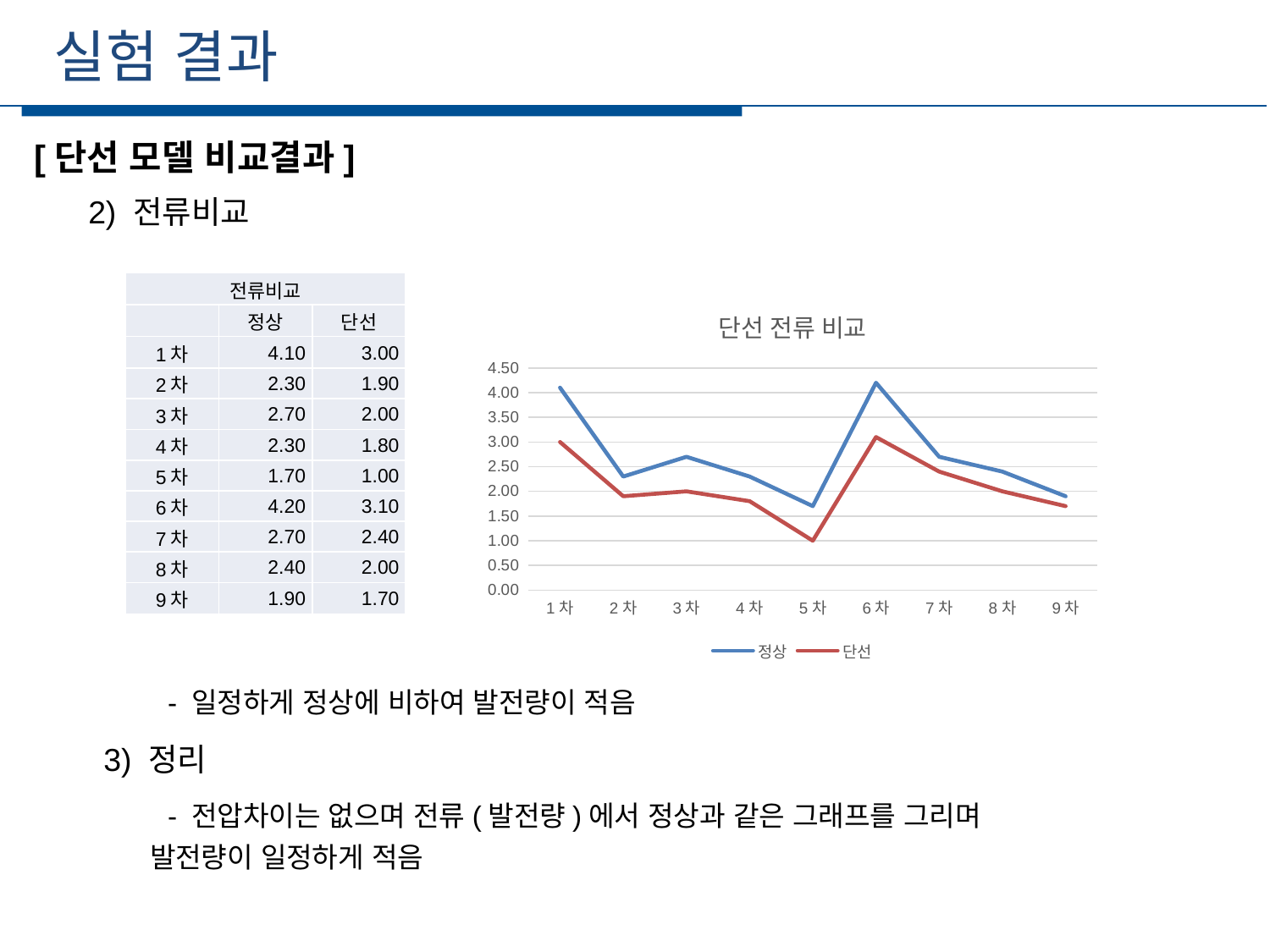

실험 결과
세부일정

[단선 모델 비교결과]
2) 전류비교
| 전류비교 |  |  |
| --- | --- | --- |
|  | 정상 | 단선 |
| 1차 | 4.10 | 3.00 |
| 2차 | 2.30 | 1.90 |
| 3차 | 2.70 | 2.00 |
| 4차 | 2.30 | 1.80 |
| 5차 | 1.70 | 1.00 |
| 6차 | 4.20 | 3.10 |
| 7차 | 2.70 | 2.40 |
| 8차 | 2.40 | 2.00 |
| 9차 | 1.90 | 1.70 |

### Chart: 단선 전류 비교

| Category | 정상 | 단선 |
|---|---|---|
| 1차 | 4.1 | 3.0 |
| 2차 | 2.3 | 1.9 |
| 3차 | 2.7 | 2.0 |
| 4차 | 2.3 | 1.8 |
| 5차 | 1.7 | 1.0 |
| 6차 | 4.2 | 3.1 |
| 7차 | 2.7 | 2.4 |
| 8차 | 2.4 | 2.0 |
| 9차 | 1.9 | 1.7 |
  - 일정하게 정상에 비하여 발전량이 적음
3) 정리
  - 전압차이는 없으며 전류(발전량)에서 정상과 같은 그래프를 그리며 발전량이 일정하게 적음